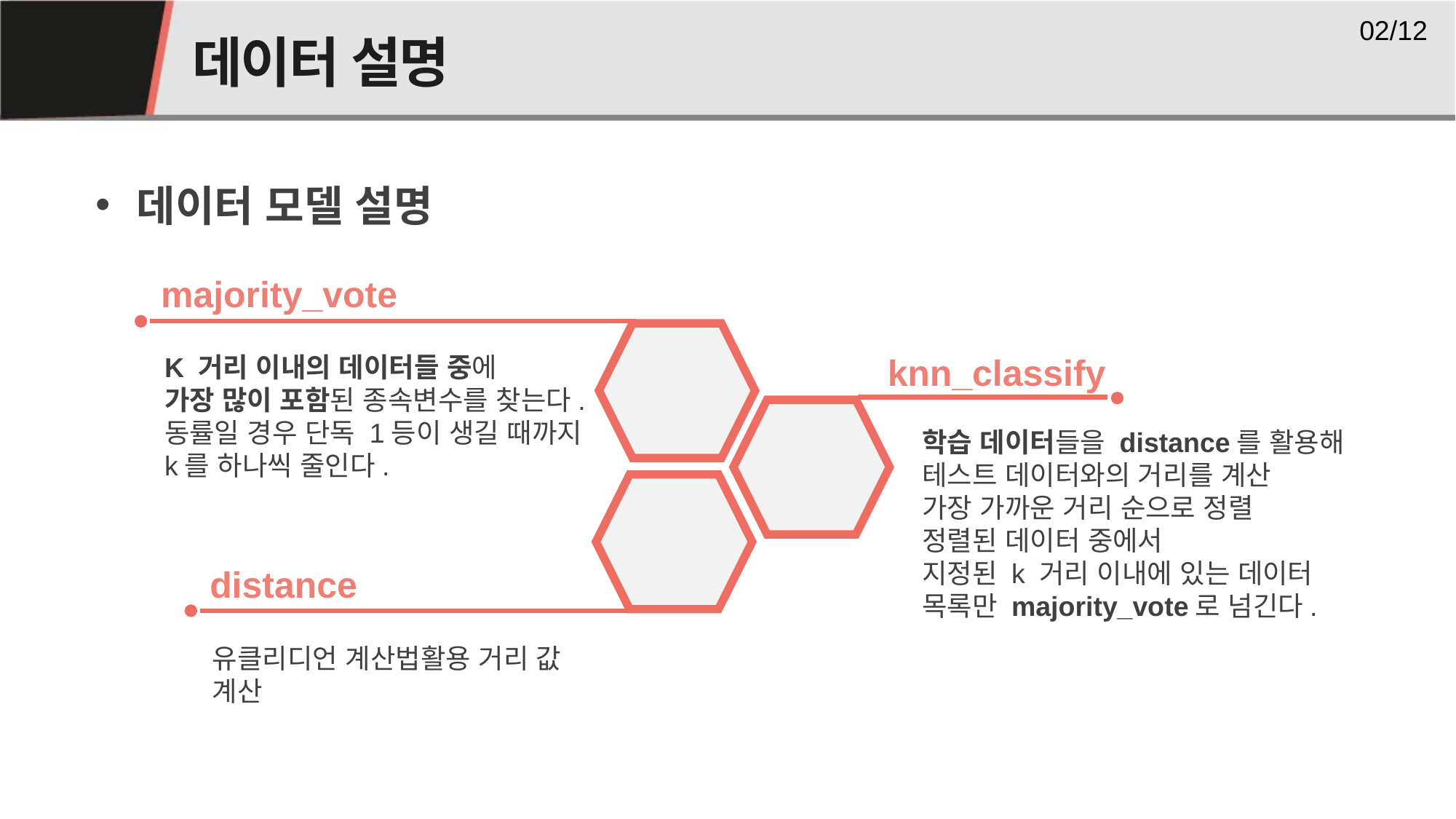

# 데이터 설명
02/12
01
데이터 모델 설명
majority_vote

knn_classify
K 거리 이내의 데이터들 중에
가장 많이 포함된 종속변수를 찾는다.
동률일 경우 단독 1등이 생길 때까지
k를 하나씩 줄인다.

학습 데이터들을 distance를 활용해
테스트 데이터와의 거리를 계산
가장 가까운 거리 순으로 정렬
정렬된 데이터 중에서
지정된 k 거리 이내에 있는 데이터 목록만 majority_vote로 넘긴다.
distance

유클리디언 계산법활용 거리 값 계산